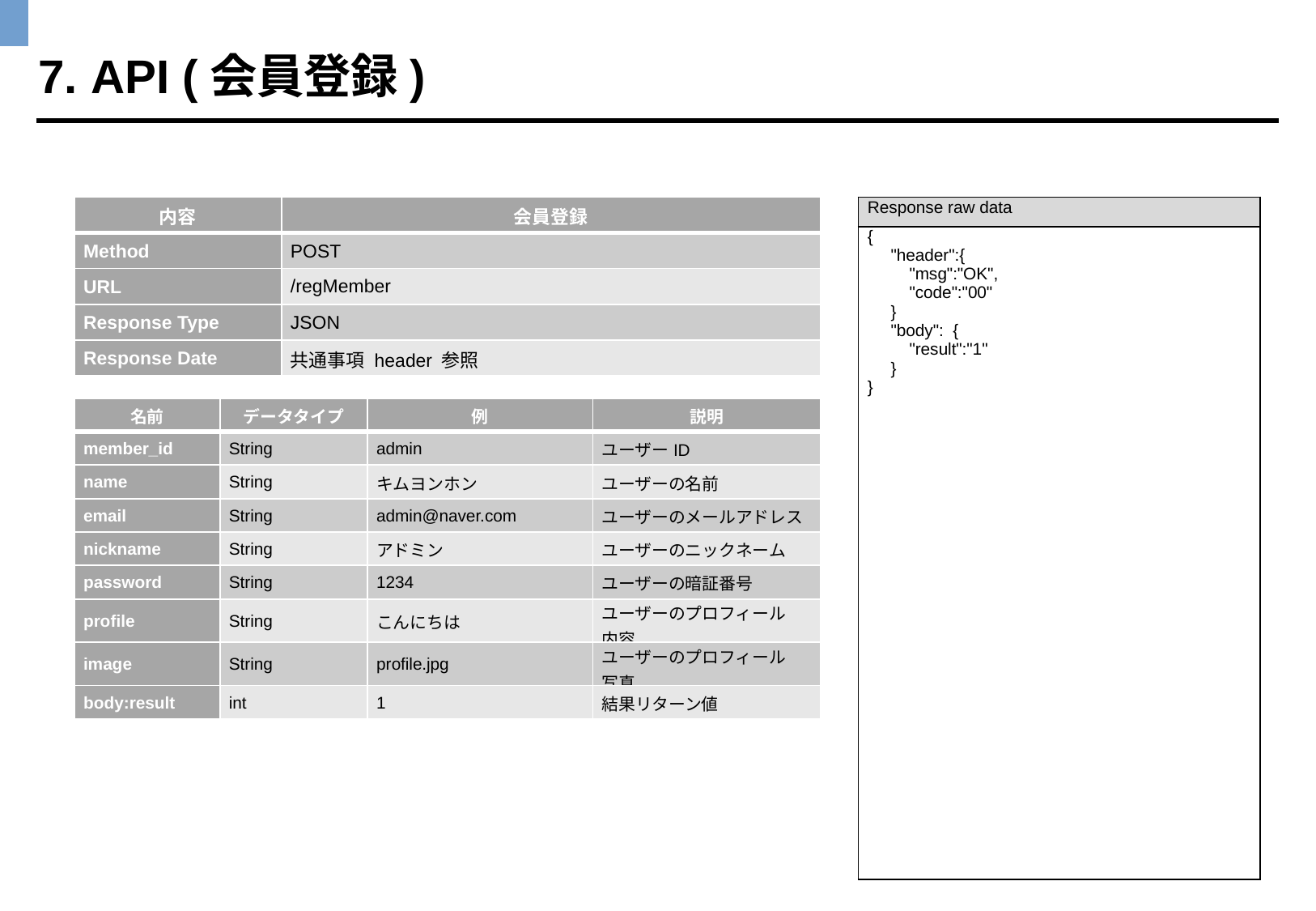

7. API (会員登録)
| 内容 | 会員登録 |
| --- | --- |
| Method | POST |
| URL | /regMember |
| Response Type | JSON |
| Response Date | 共通事項 header 参照 |
| Response raw data |
| --- |
| { "header":{ "msg":"OK", "code":"00" } "body": { "result":"1" } } |
| 名前 | データタイプ | 例 | 説明 |
| --- | --- | --- | --- |
| member\_id | String | admin | ユーザーID |
| name | String | キムヨンホン | ユーザーの名前 |
| email | String | admin@naver.com | ユーザーのメールアドレス |
| nickname | String | アドミン | ユーザーのニックネーム |
| password | String | 1234 | ユーザーの暗証番号 |
| profile | String | こんにちは | ユーザーのプロフィール 内容 |
| image | String | profile.jpg | ユーザーのプロフィール 写真 |
| body:result | int | 1 | 結果リターン値 |